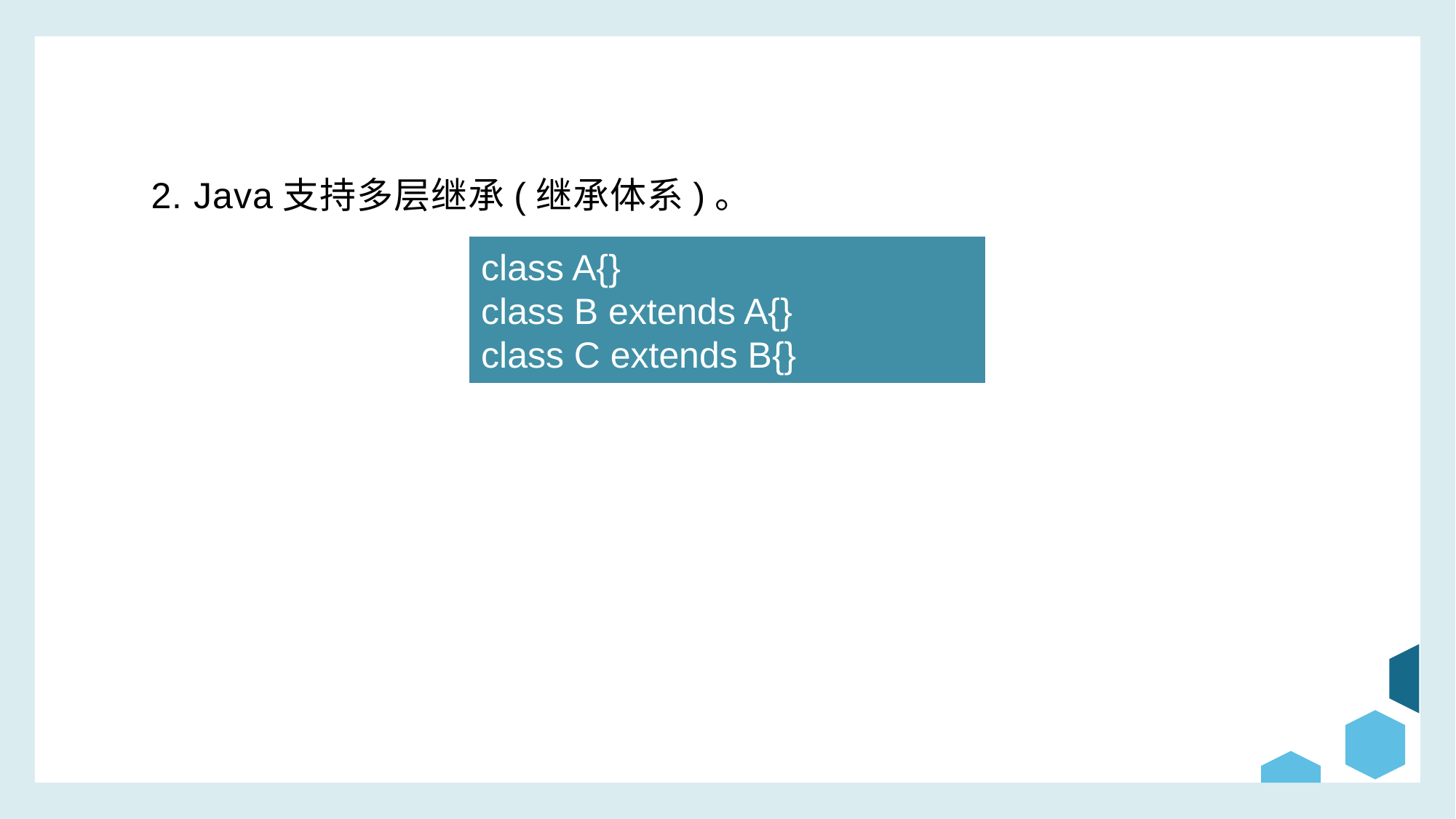

2. Java支持多层继承(继承体系)。

class A{}
class B extends A{}
class C extends B{}